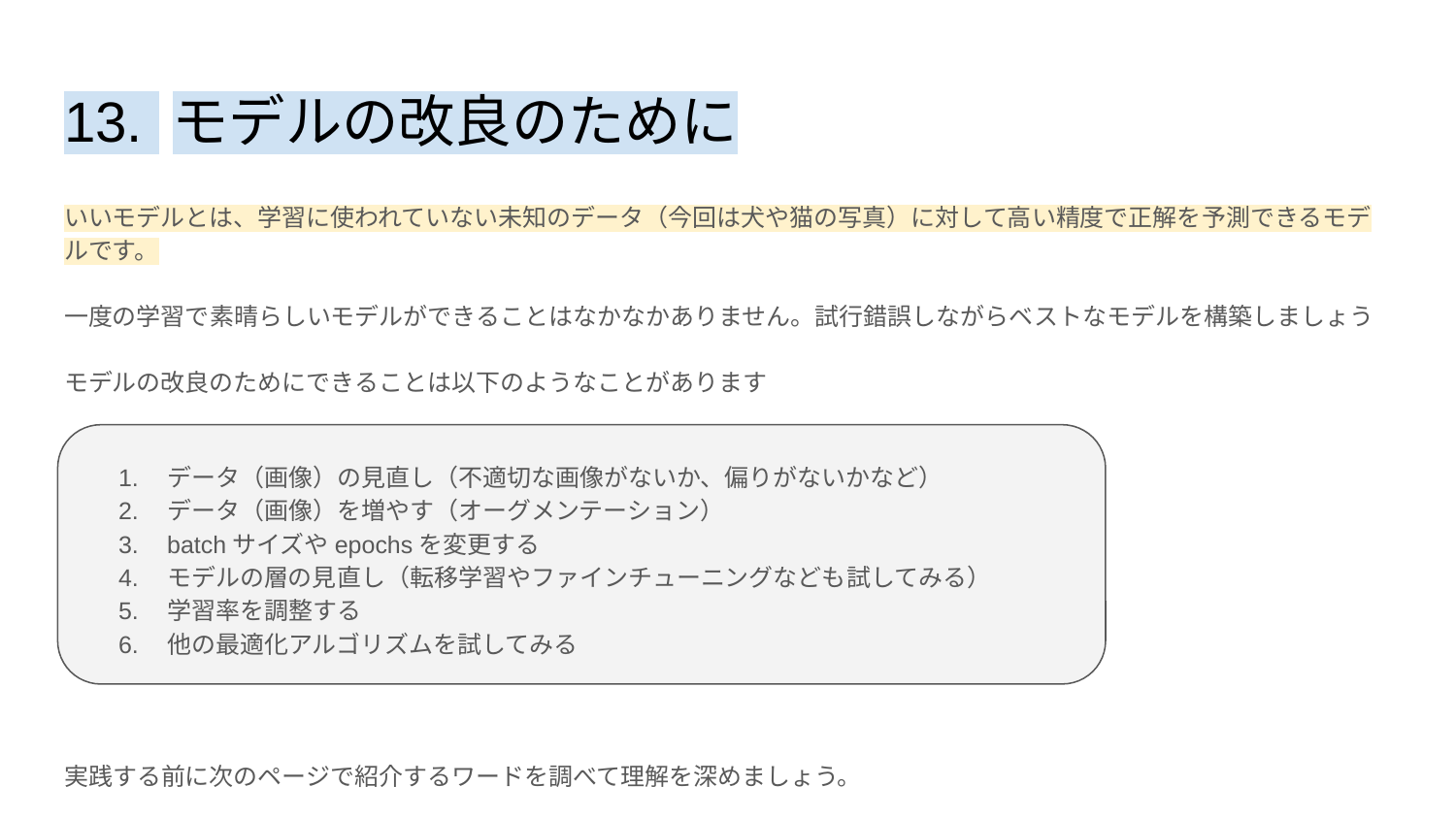

# 13. モデルの改良のために
いいモデルとは、学習に使われていない未知のデータ（今回は犬や猫の写真）に対して高い精度で正解を予測できるモデルです。
一度の学習で素晴らしいモデルができることはなかなかありません。試行錯誤しながらベストなモデルを構築しましょう
モデルの改良のためにできることは以下のようなことがあります

実践する前に次のページで紹介するワードを調べて理解を深めましょう。

データ（画像）の見直し（不適切な画像がないか、偏りがないかなど）
データ（画像）を増やす（オーグメンテーション）
batchサイズやepochsを変更する
モデルの層の見直し（転移学習やファインチューニングなども試してみる）
学習率を調整する
他の最適化アルゴリズムを試してみる